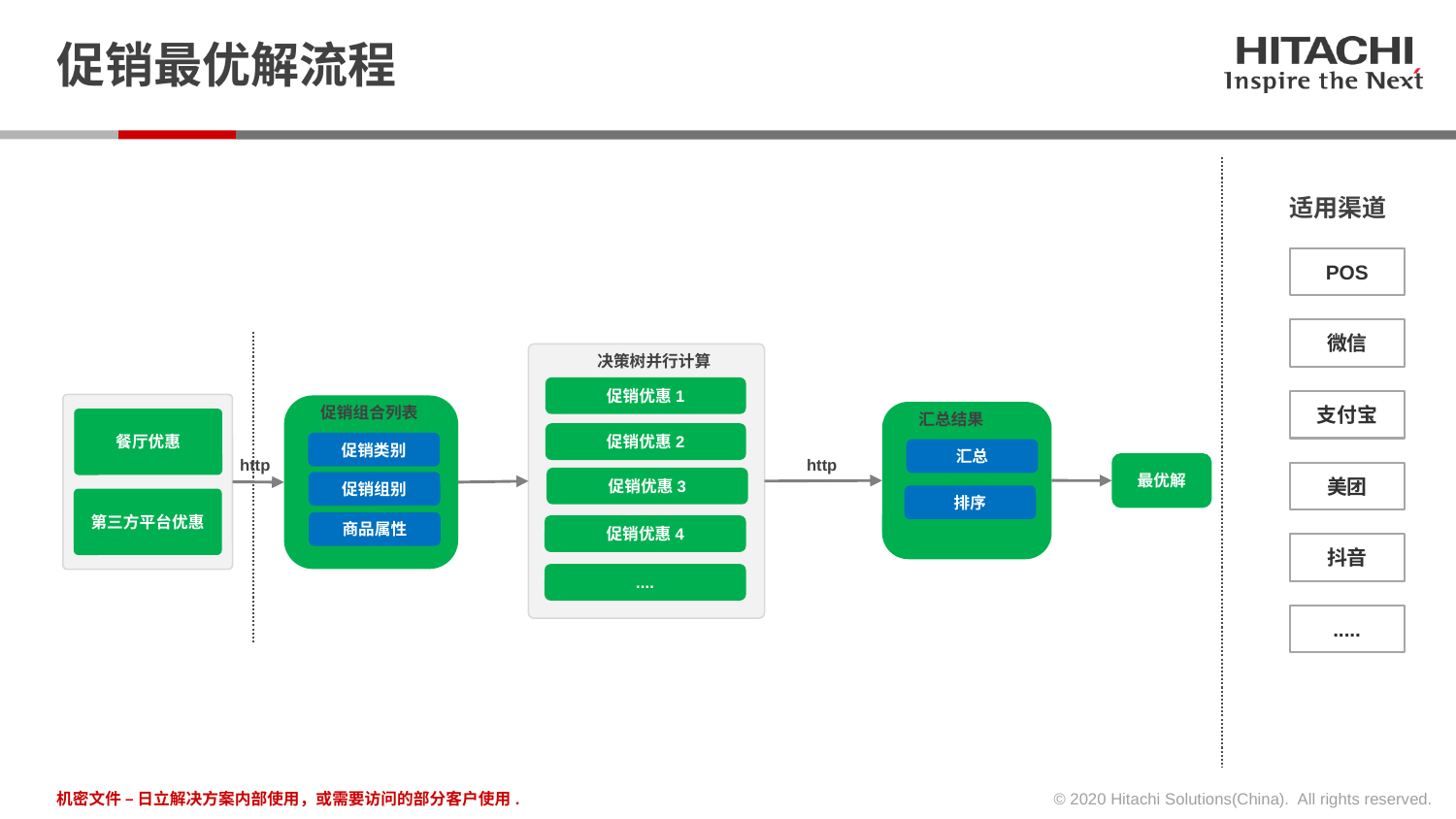

# 促销最优解流程
适用渠道
POS
微信

决策树并行计算
促销优惠1
支付宝

促销组合列表

汇总结果
餐厅优惠
促销优惠2
促销类别
汇总
http
http
最优解
美团
促销优惠3
促销组别
排序
第三方平台优惠
商品属性
促销优惠4
抖音
....
.....